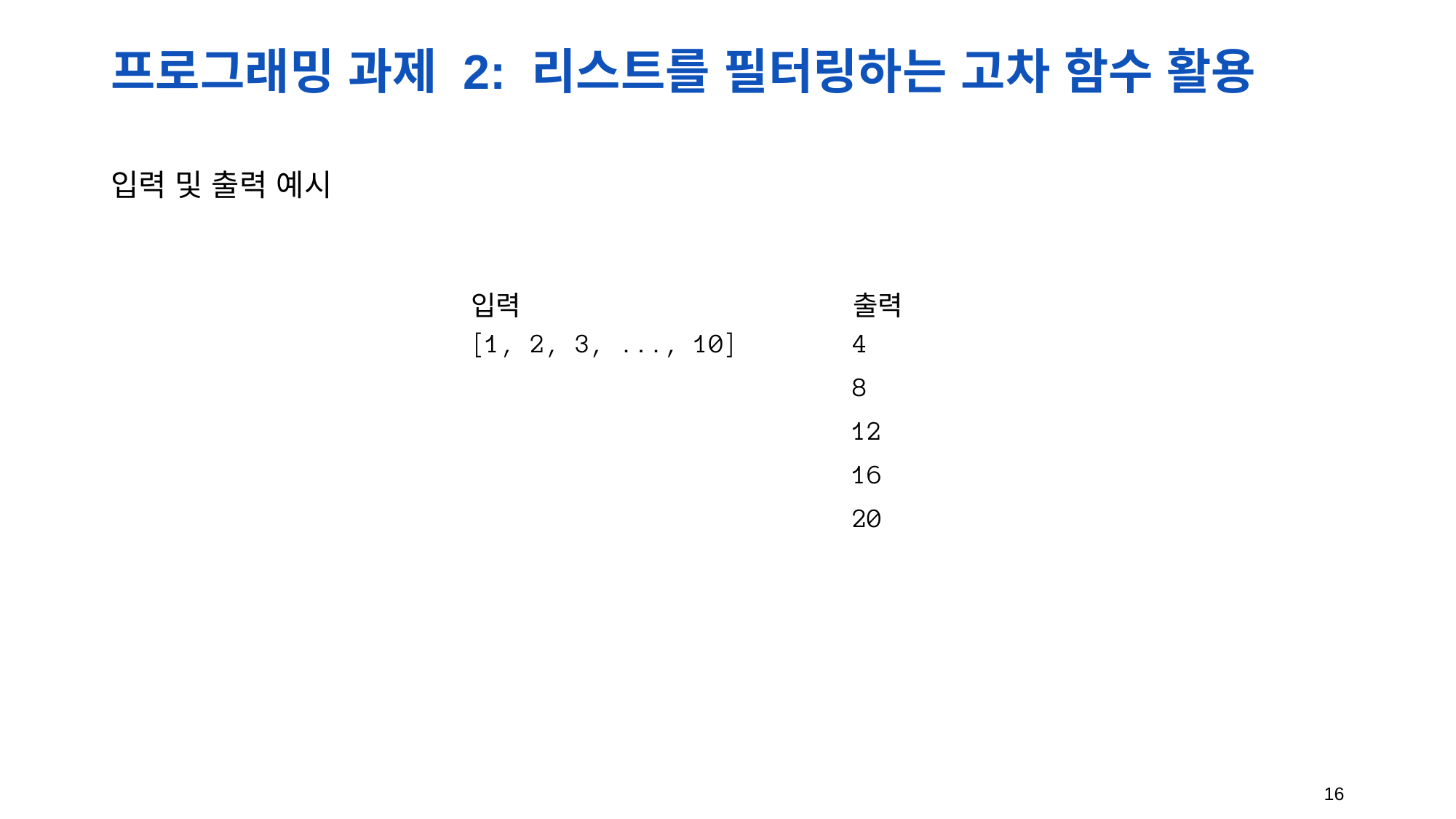

# 프로그래밍 과제 2: 리스트를 필터링하는 고차 함수 활용
입력 및 출력 예시
| 입력 | 출력 |
| --- | --- |
| [1, 2, 3, ..., 10] | 4 |
|  | 8 |
|  | 12 |
|  | 16 |
|  | 20 |
16